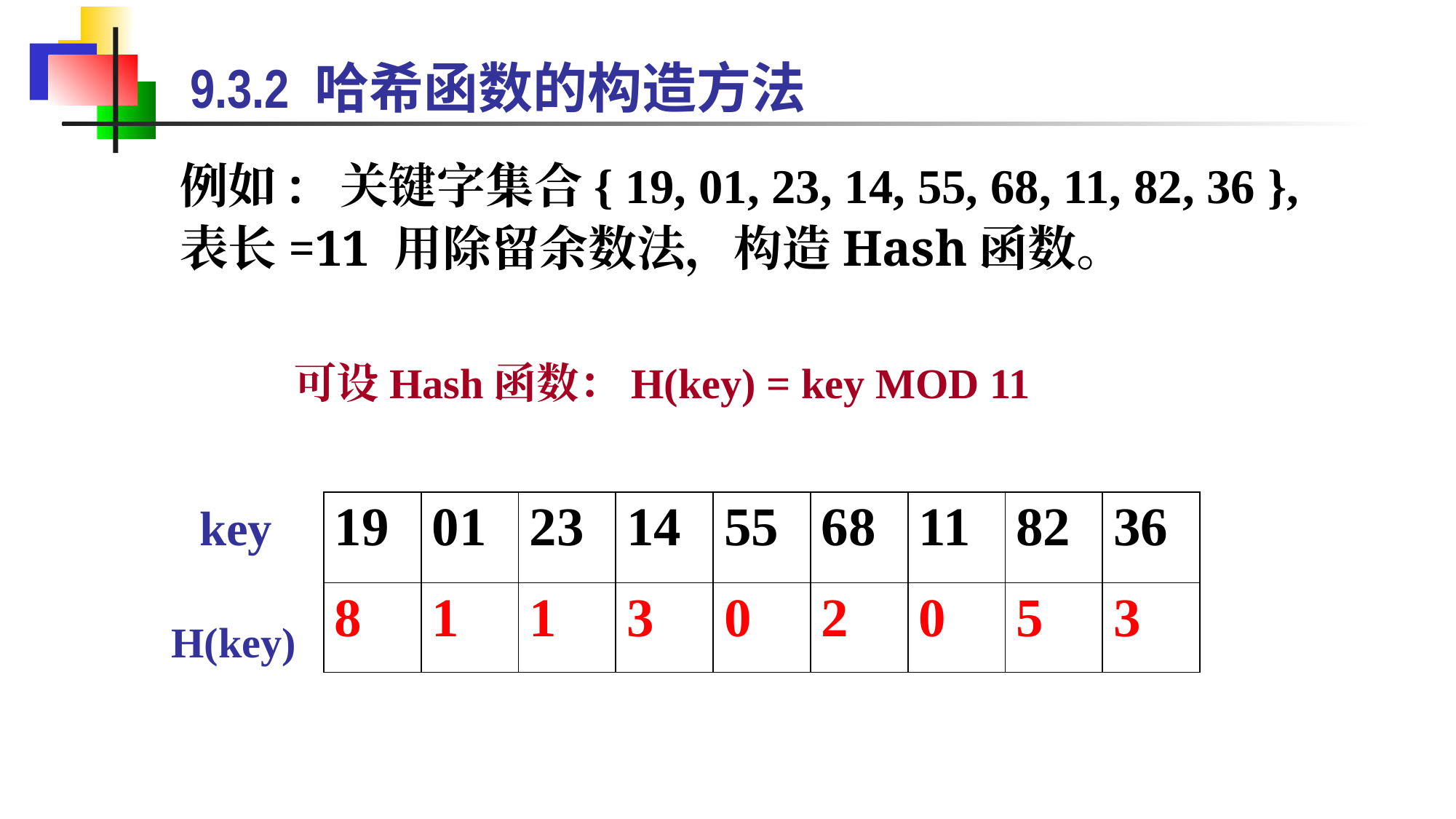

9.3.2 哈希函数的构造方法
例如:  关键字集合{ 19, 01, 23, 14, 55, 68, 11, 82, 36 },
表长=11 用除留余数法，构造Hash函数。
可设Hash函数：H(key) = key MOD 11
key
| 19 | 01 | 23 | 14 | 55 | 68 | 11 | 82 | 36 |
| --- | --- | --- | --- | --- | --- | --- | --- | --- |
| 8 | 1 | 1 | 3 | 0 | 2 | 0 | 5 | 3 |
H(key)